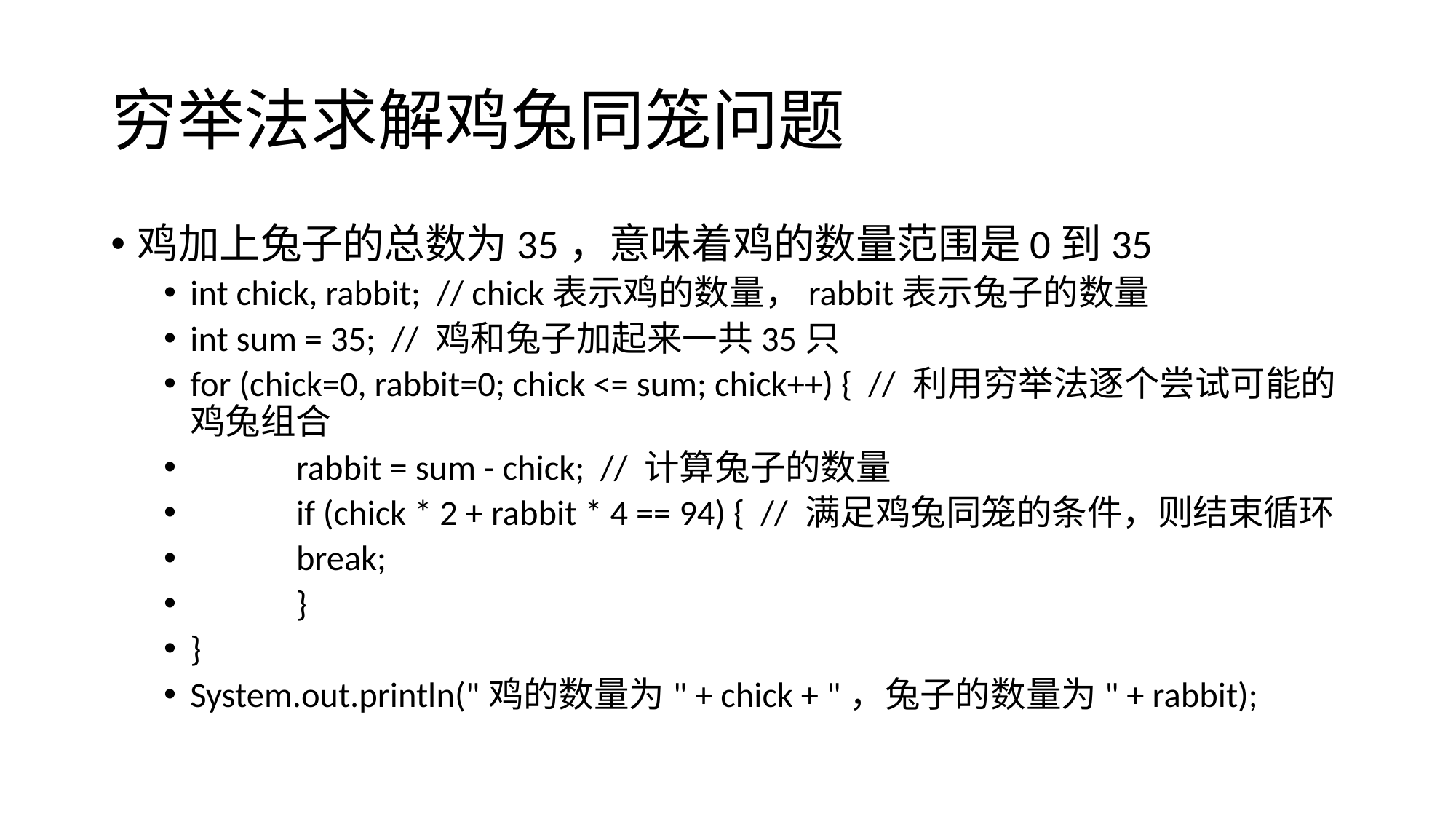

# 穷举法求解鸡兔同笼问题
鸡加上兔子的总数为35，意味着鸡的数量范围是0到35
int chick, rabbit;  // chick表示鸡的数量，rabbit表示兔子的数量
int sum = 35;  // 鸡和兔子加起来一共35只
for (chick=0, rabbit=0; chick <= sum; chick++) {  // 利用穷举法逐个尝试可能的鸡兔组合
	rabbit = sum - chick;  // 计算兔子的数量
	if (chick * 2 + rabbit * 4 == 94) {  // 满足鸡兔同笼的条件，则结束循环
		break;
	}
}
System.out.println("鸡的数量为" + chick + "，兔子的数量为" + rabbit);